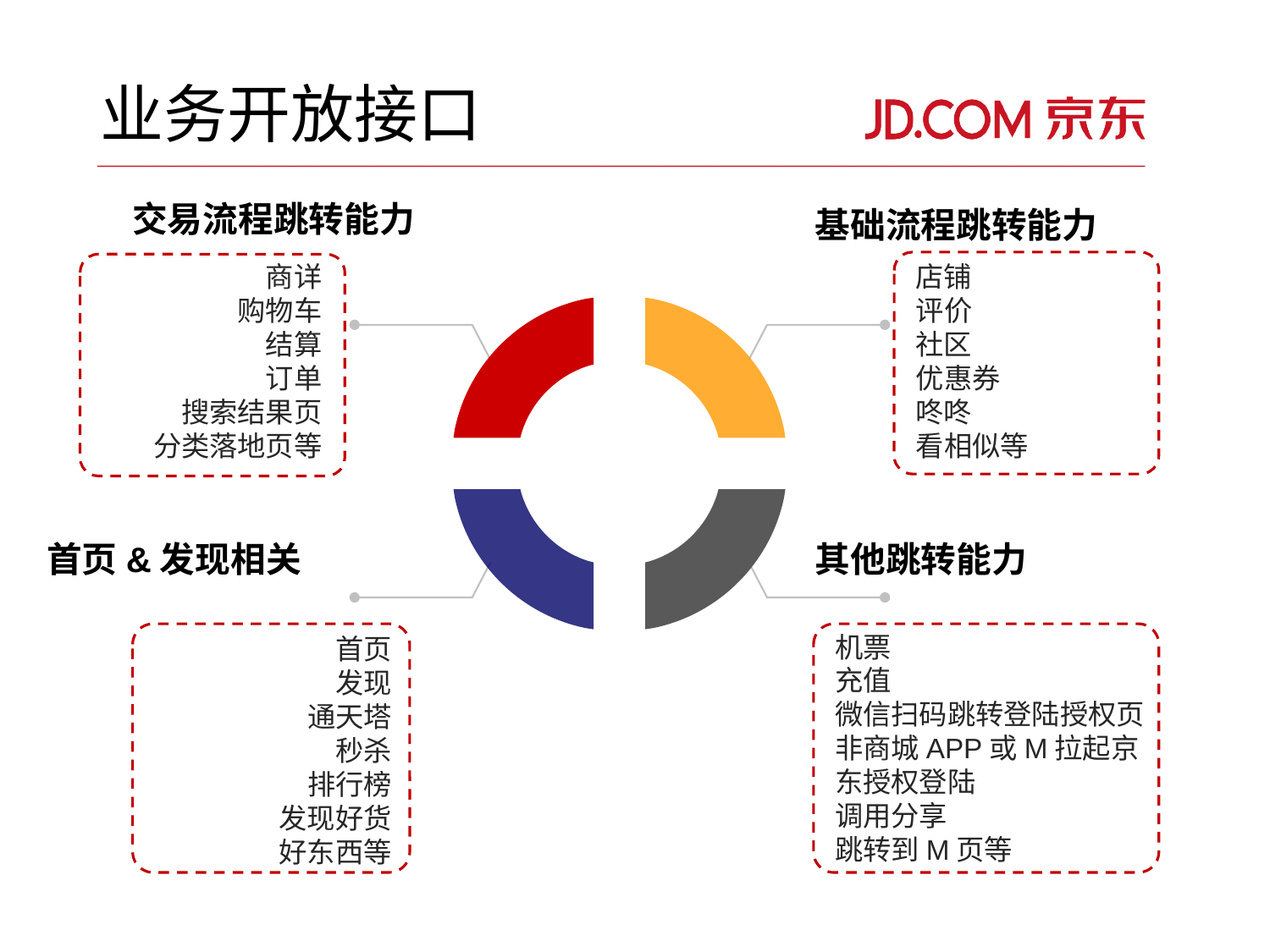

# 业务开放接口
交易流程跳转能力
基础流程跳转能力

商详
购物车
结算
订单
搜索结果页
分类落地页等
店铺
评价
社区
优惠券
咚咚
看相似等

首页&发现相关
其他跳转能力

机票
充值
微信扫码跳转登陆授权页
非商城APP或M拉起京东授权登陆
调用分享
跳转到M页等
首页
发现
通天塔
秒杀
排行榜
发现好货
好东西等